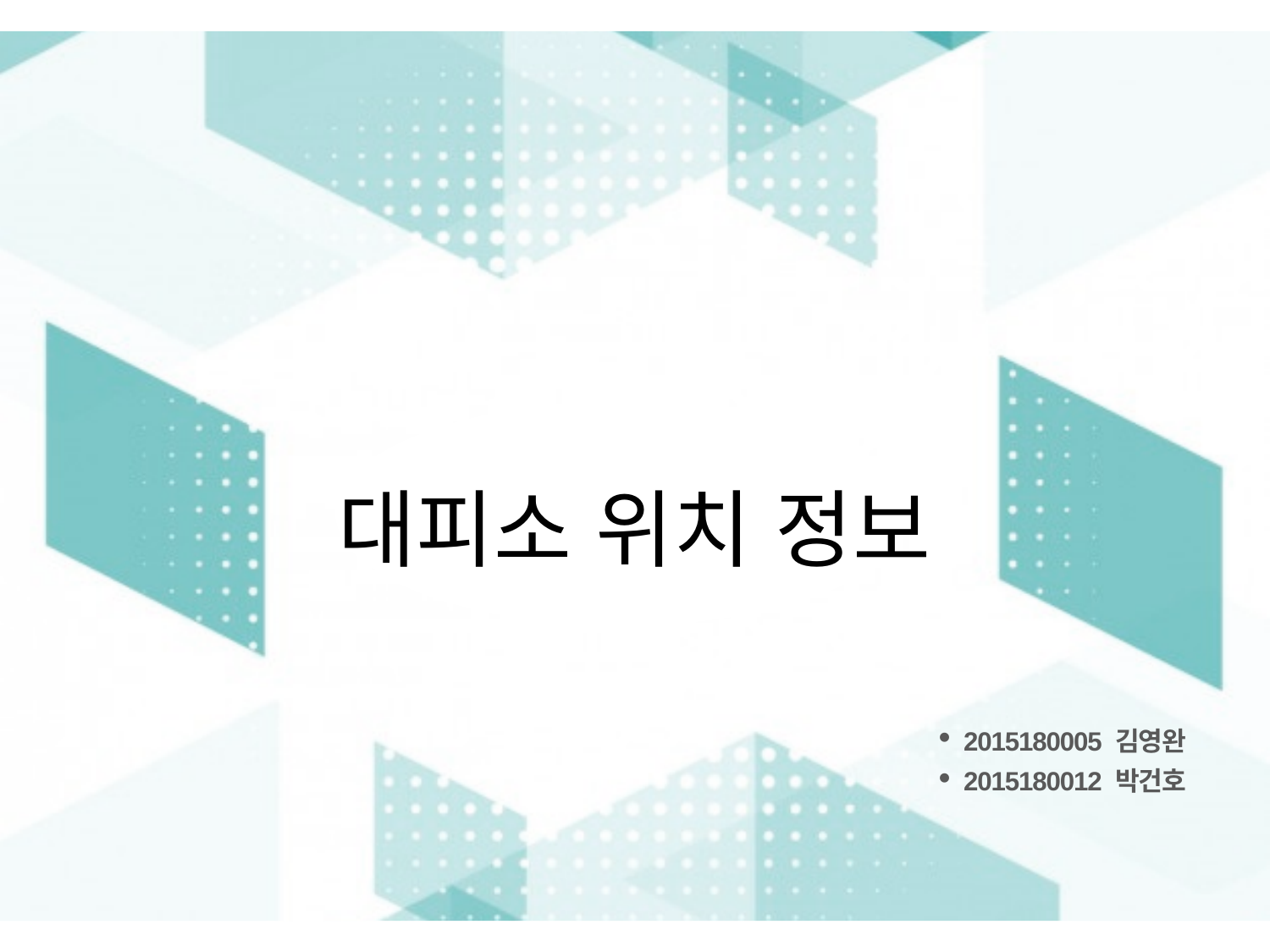

대피소 위치 정보
2015180005 김영완
2015180012 박건호